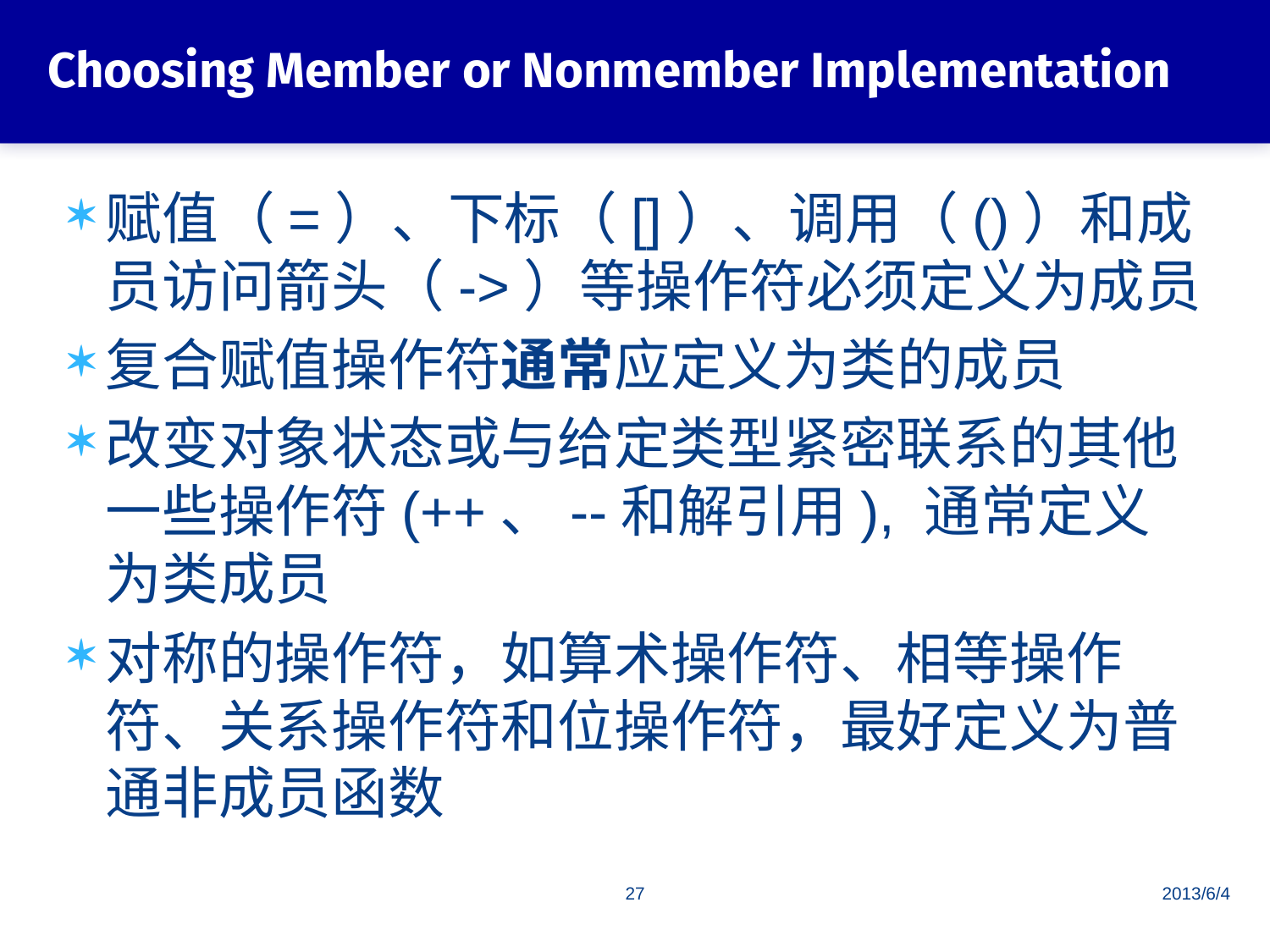

# Choosing Member or Nonmember Implementation
赋值（=）、下标（[]）、调用（()）和成员访问箭头（->）等操作符必须定义为成员
复合赋值操作符通常应定义为类的成员
改变对象状态或与给定类型紧密联系的其他一些操作符(++、--和解引用), 通常定义为类成员
对称的操作符，如算术操作符、相等操作符、关系操作符和位操作符，最好定义为普通非成员函数
27
2013/6/4